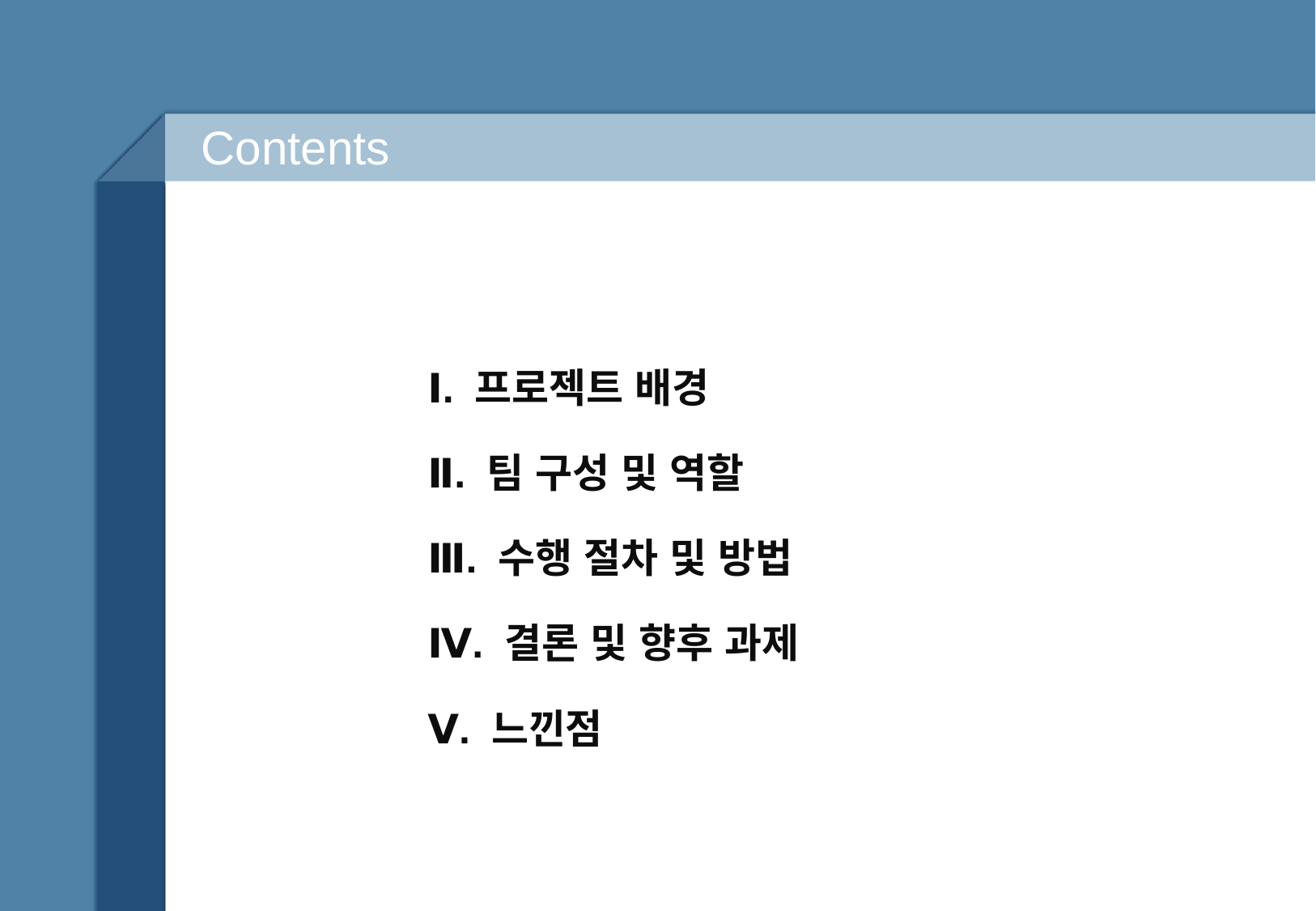

Ⅰ. 프로젝트 배경
Ⅱ. 팀 구성 및 역할
Ⅲ. 수행 절차 및 방법
Ⅳ. 결론 및 향후 과제
Ⅴ. 느낀점